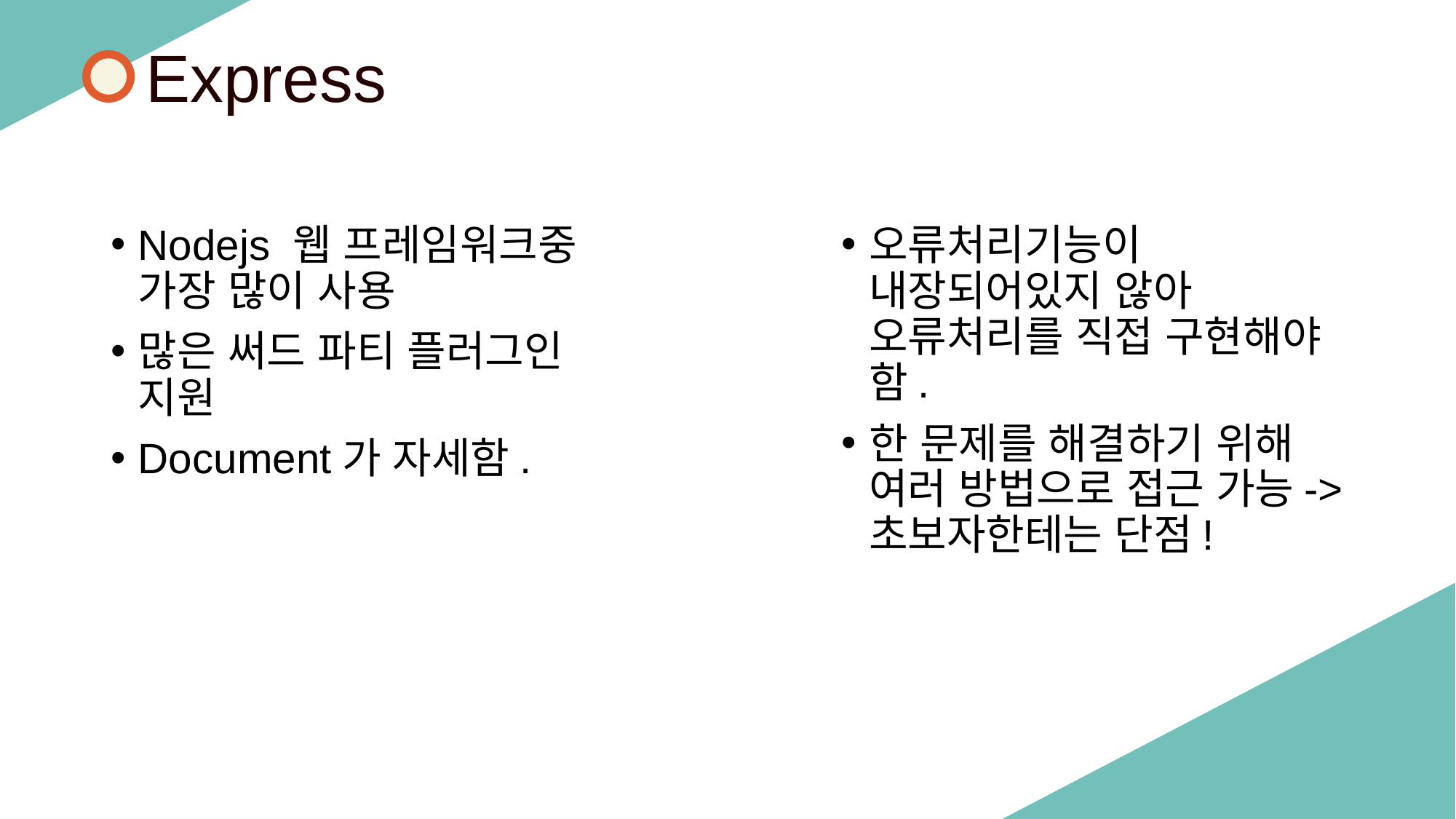

Express

Nodejs 웹 프레임워크중 가장 많이 사용
많은 써드 파티 플러그인 지원
Document가 자세함.
오류처리기능이 내장되어있지 않아 오류처리를 직접 구현해야 함.
한 문제를 해결하기 위해 여러 방법으로 접근 가능-> 초보자한테는 단점!